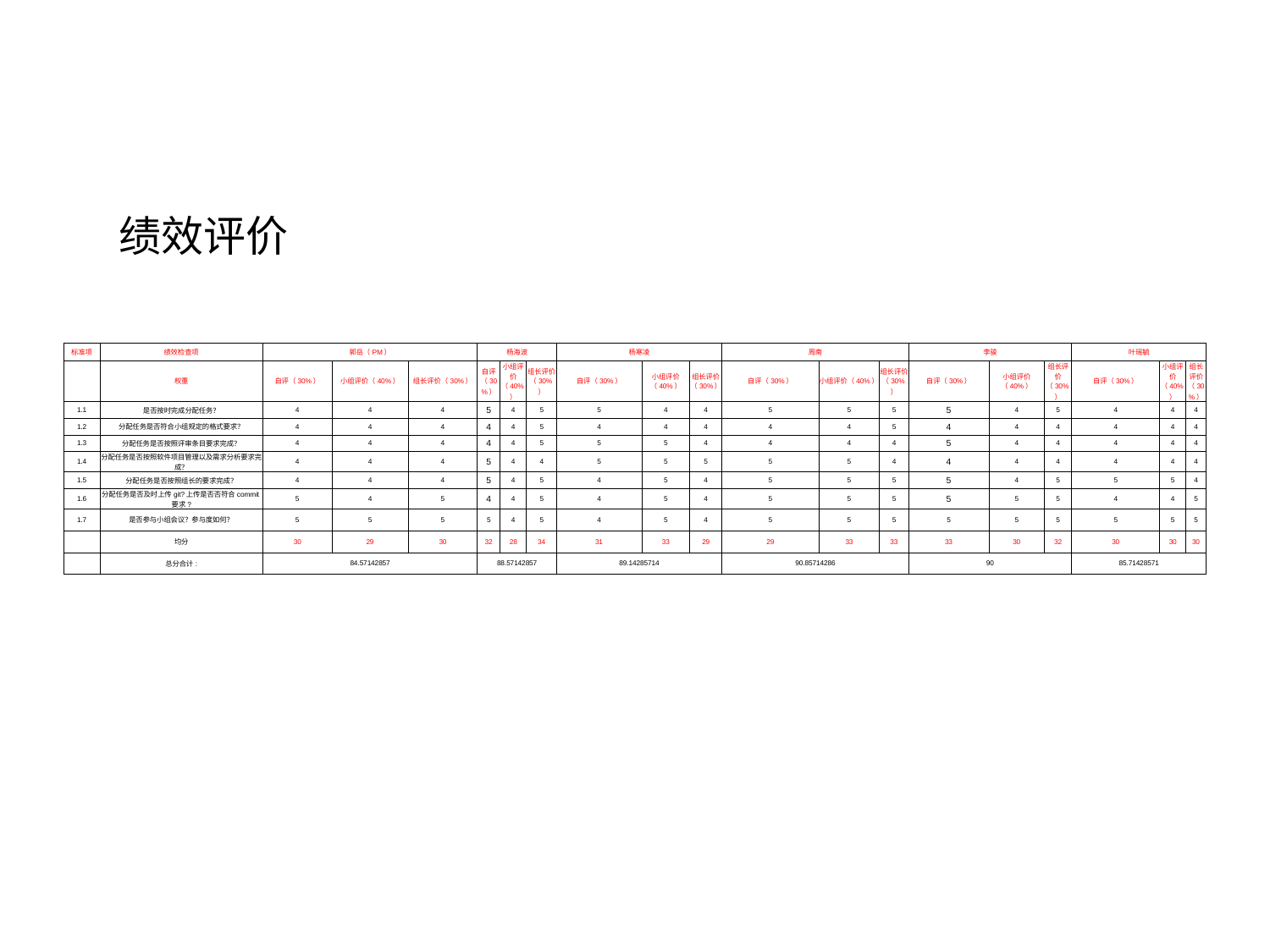

绩效评价
| 标准项 | 绩效检查项 | 郭岳（PM） |  |  | 杨海波 |  |  | 杨寒凌 |  |  | 周南 |  |  | 李骏 |  |  | 叶瑶毓 |  |  |
| --- | --- | --- | --- | --- | --- | --- | --- | --- | --- | --- | --- | --- | --- | --- | --- | --- | --- | --- | --- |
|  | 权重 | 自评（30%） | 小组评价（40%） | 组长评价（30%） | 自评（30%） | 小组评价（40%） | 组长评价（30%） | 自评（30%） | 小组评价（40%） | 组长评价（30%） | 自评（30%） | 小组评价（40%） | 组长评价（30%） | 自评（30%） | 小组评价（40%） | 组长评价（30%） | 自评（30%） | 小组评价（40%） | 组长评价（30%） |
| 1.1 | 是否按时完成分配任务？ | 4 | 4 | 4 | 5 | 4 | 5 | 5 | 4 | 4 | 5 | 5 | 5 | 5 | 4 | 5 | 4 | 4 | 4 |
| 1.2 | 分配任务是否符合小组规定的格式要求？ | 4 | 4 | 4 | 4 | 4 | 5 | 4 | 4 | 4 | 4 | 4 | 5 | 4 | 4 | 4 | 4 | 4 | 4 |
| 1.3 | 分配任务是否按照评审条目要求完成？ | 4 | 4 | 4 | 4 | 4 | 5 | 5 | 5 | 4 | 4 | 4 | 4 | 5 | 4 | 4 | 4 | 4 | 4 |
| 1.4 | 分配任务是否按照软件项目管理以及需求分析要求完成？ | 4 | 4 | 4 | 5 | 4 | 4 | 5 | 5 | 5 | 5 | 5 | 4 | 4 | 4 | 4 | 4 | 4 | 4 |
| 1.5 | 分配任务是否按照组长的要求完成？ | 4 | 4 | 4 | 5 | 4 | 5 | 4 | 5 | 4 | 5 | 5 | 5 | 5 | 4 | 5 | 5 | 5 | 4 |
| 1.6 | 分配任务是否及时上传git?上传是否否符合commit要求? | 5 | 4 | 5 | 4 | 4 | 5 | 4 | 5 | 4 | 5 | 5 | 5 | 5 | 5 | 5 | 4 | 4 | 5 |
| 1.7 | 是否参与小组会议？参与度如何？ | 5 | 5 | 5 | 5 | 4 | 5 | 4 | 5 | 4 | 5 | 5 | 5 | 5 | 5 | 5 | 5 | 5 | 5 |
|  | 均分 | 30 | 29 | 30 | 32 | 28 | 34 | 31 | 33 | 29 | 29 | 33 | 33 | 33 | 30 | 32 | 30 | 30 | 30 |
|  | 总分合计: | 84.57142857 |  |  | 88.57142857 |  |  | 89.14285714 |  |  | 90.85714286 |  |  | 90 |  |  | 85.71428571 |  |  |